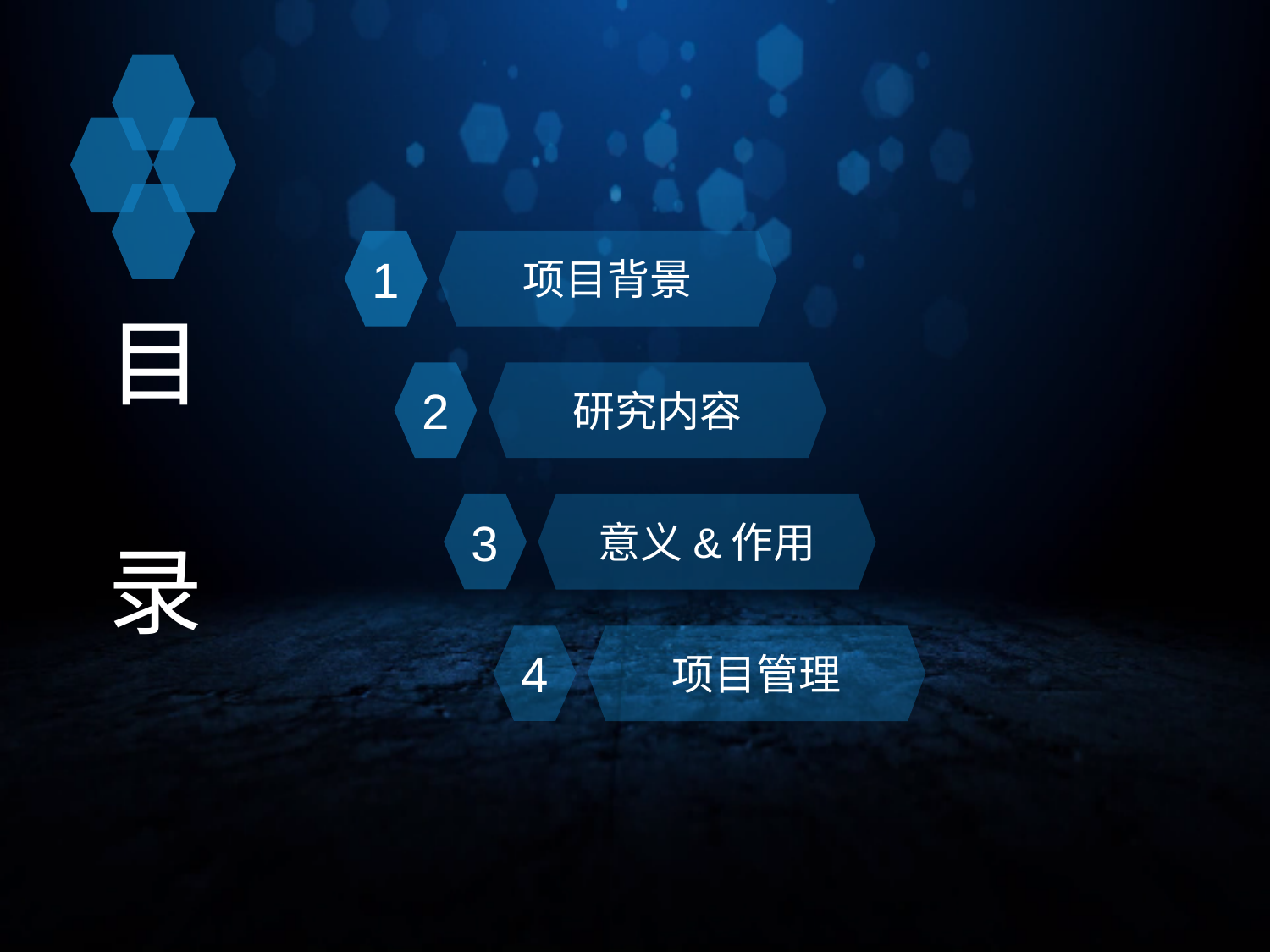

1

项目背景
目

录

2

研究内容

3

意义&作用

4

项目管理